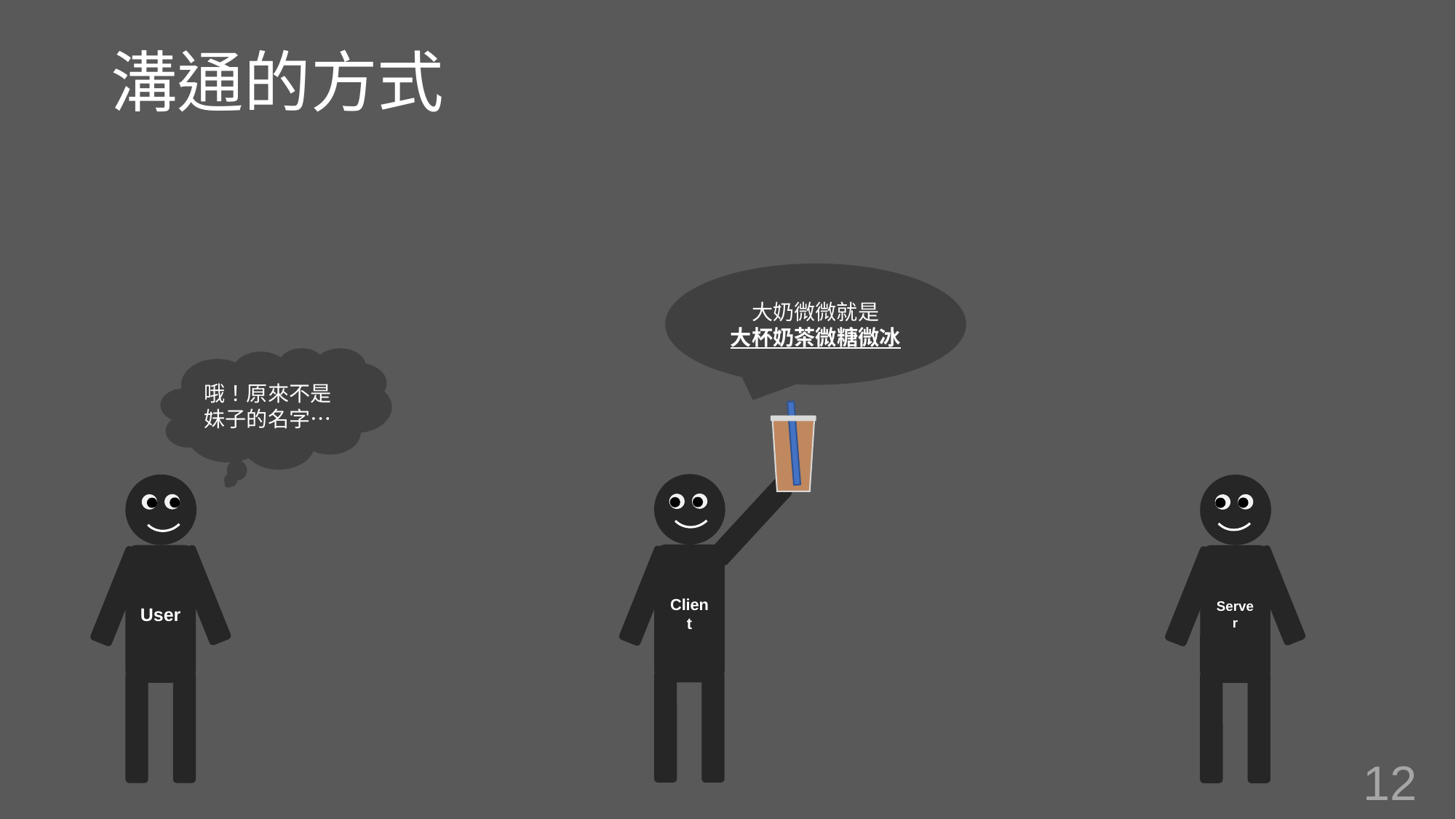

溝通的方式
大奶微微就是
大杯奶茶微糖微冰
哦！原來不是妹子的名字…

Client

User

Server

12